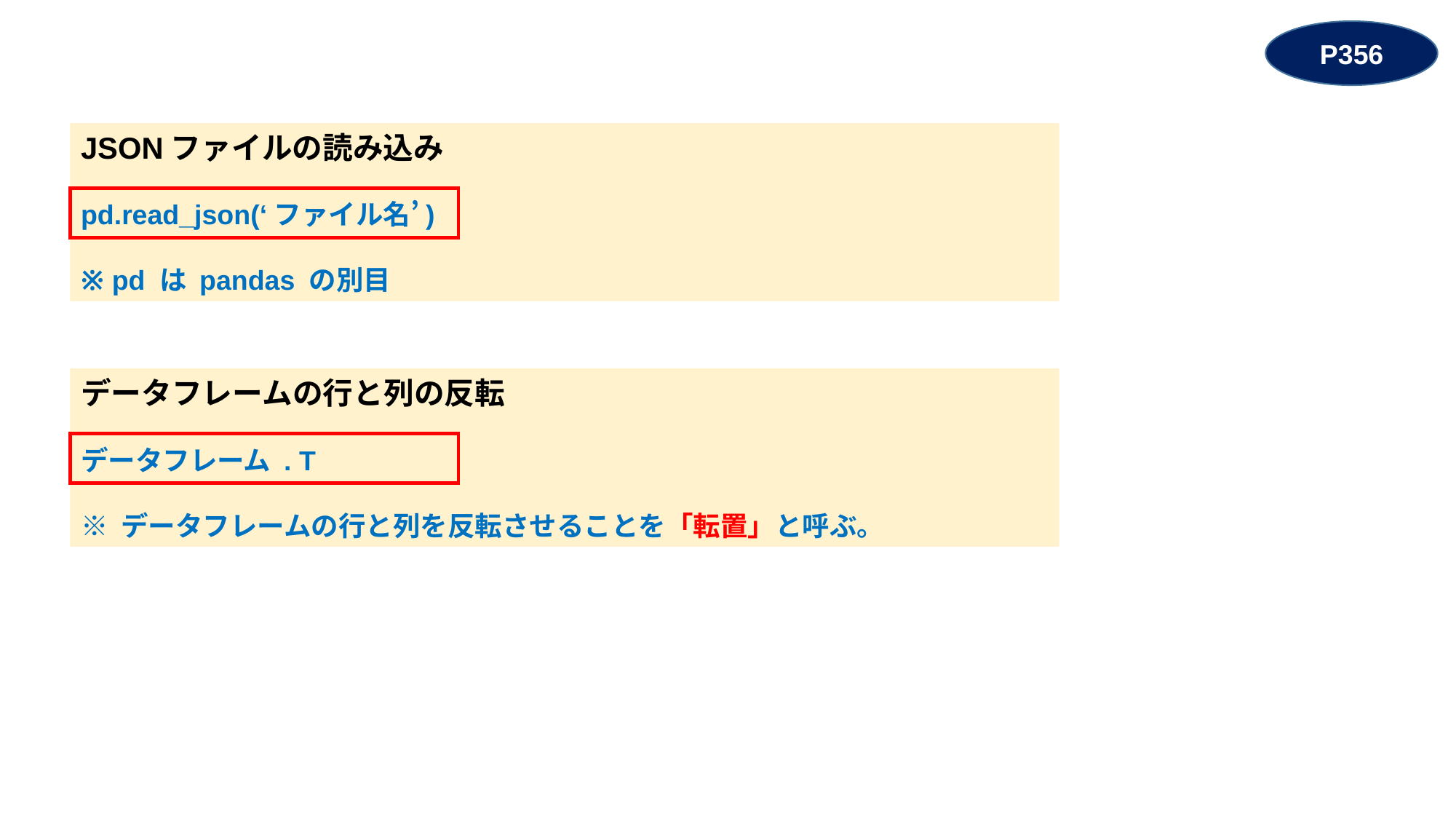

P356
JSONファイルの読み込み

pd.read_json(‘ファイル名’)

※ pd は pandas の別目

データフレームの行と列の反転

データフレーム . T

※ データフレームの行と列を反転させることを「転置」と呼ぶ。